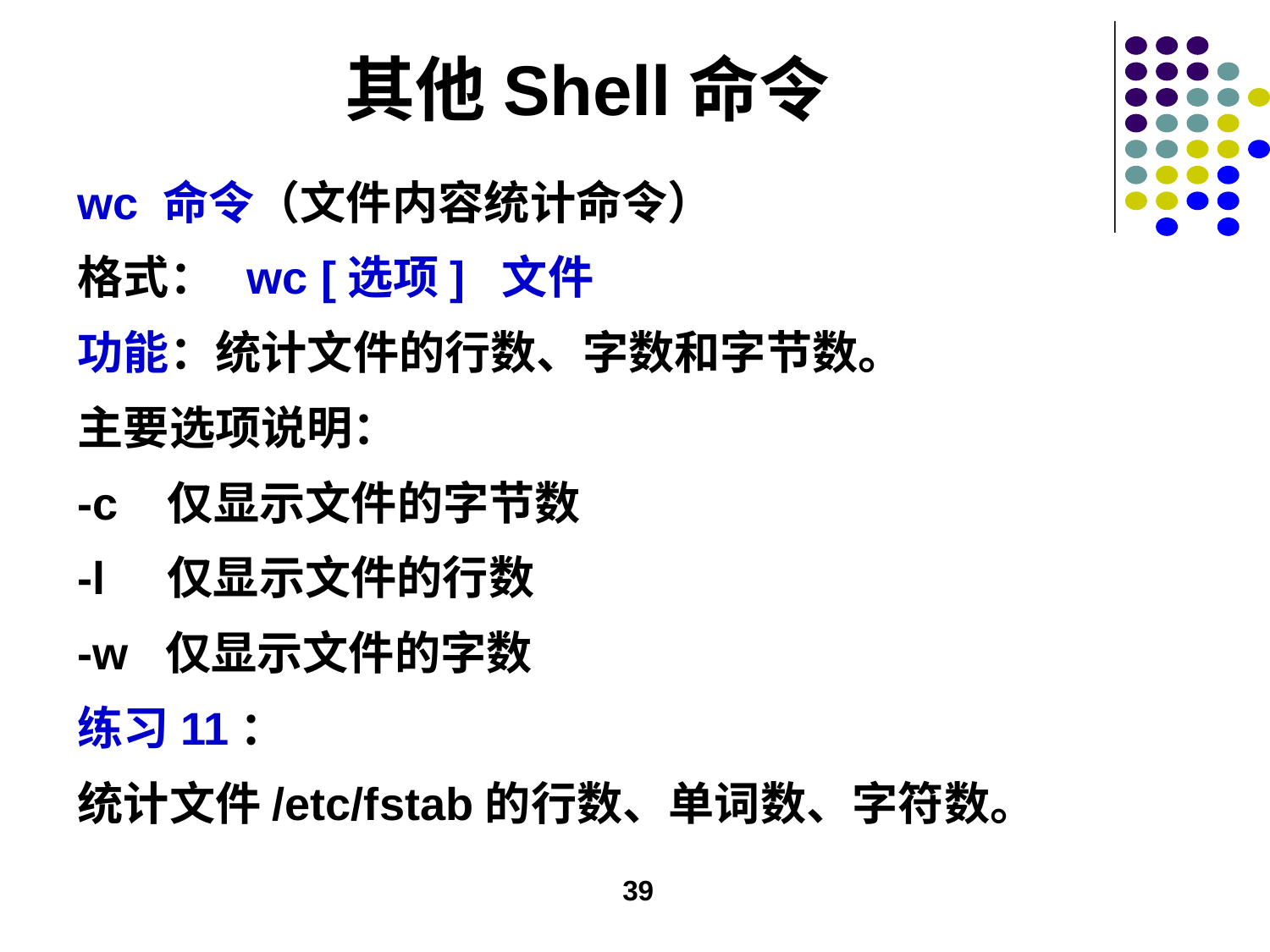

# 其他Shell命令
wc 命令（文件内容统计命令）
格式：  wc [选项]  文件
功能：统计文件的行数、字数和字节数。
主要选项说明：
-c   仅显示文件的字节数
-l    仅显示文件的行数
-w  仅显示文件的字数
练习11：
统计文件/etc/fstab的行数、单词数、字符数。

39